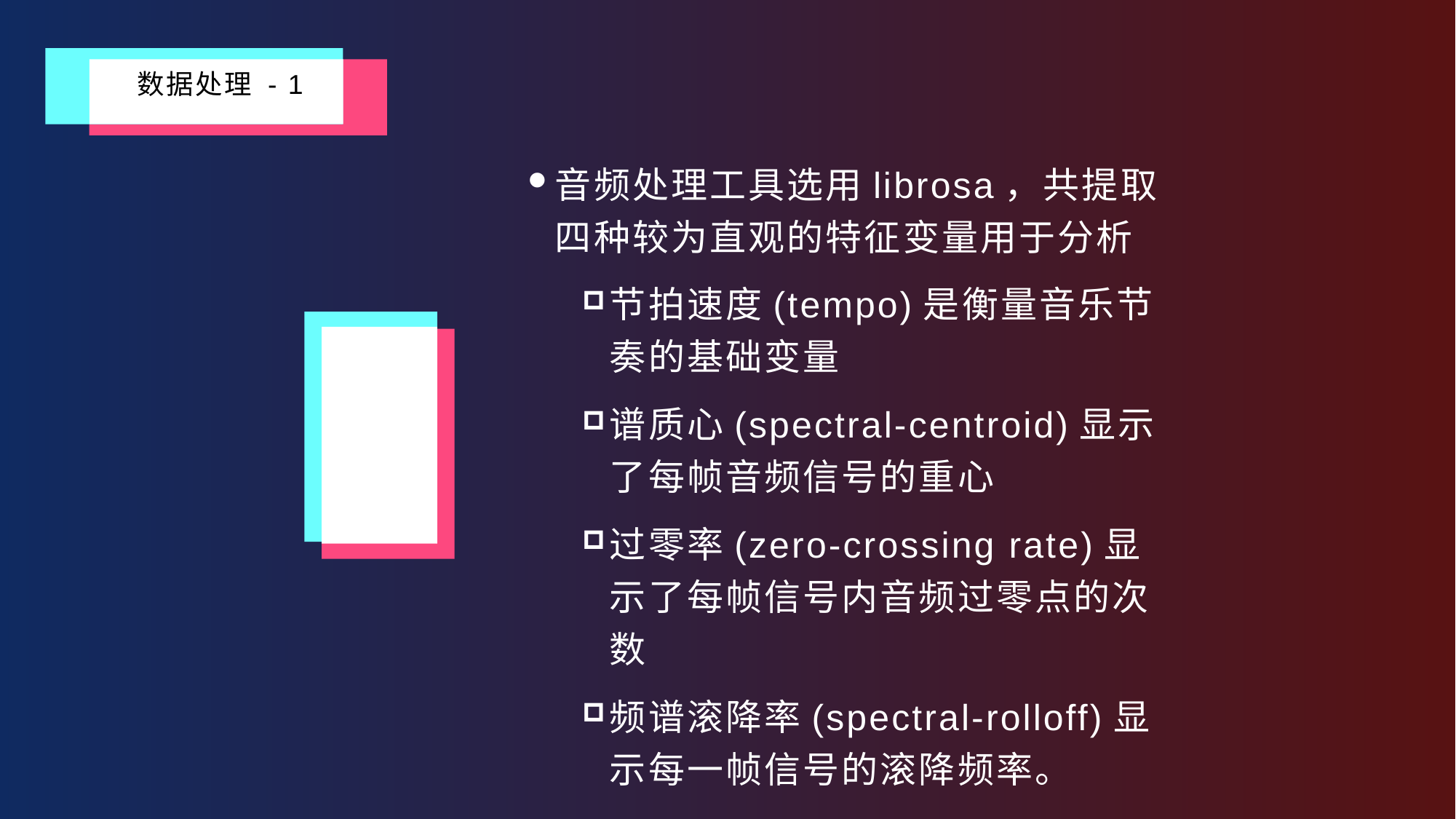

数据处理 - 1
音频处理工具选用librosa，共提取四种较为直观的特征变量用于分析
节拍速度(tempo)是衡量音乐节奏的基础变量
谱质心(spectral-centroid)显示了每帧音频信号的重心
过零率(zero-crossing rate)显示了每帧信号内音频过零点的次数
频谱滚降率(spectral-rolloff)显示每一帧信号的滚降频率。